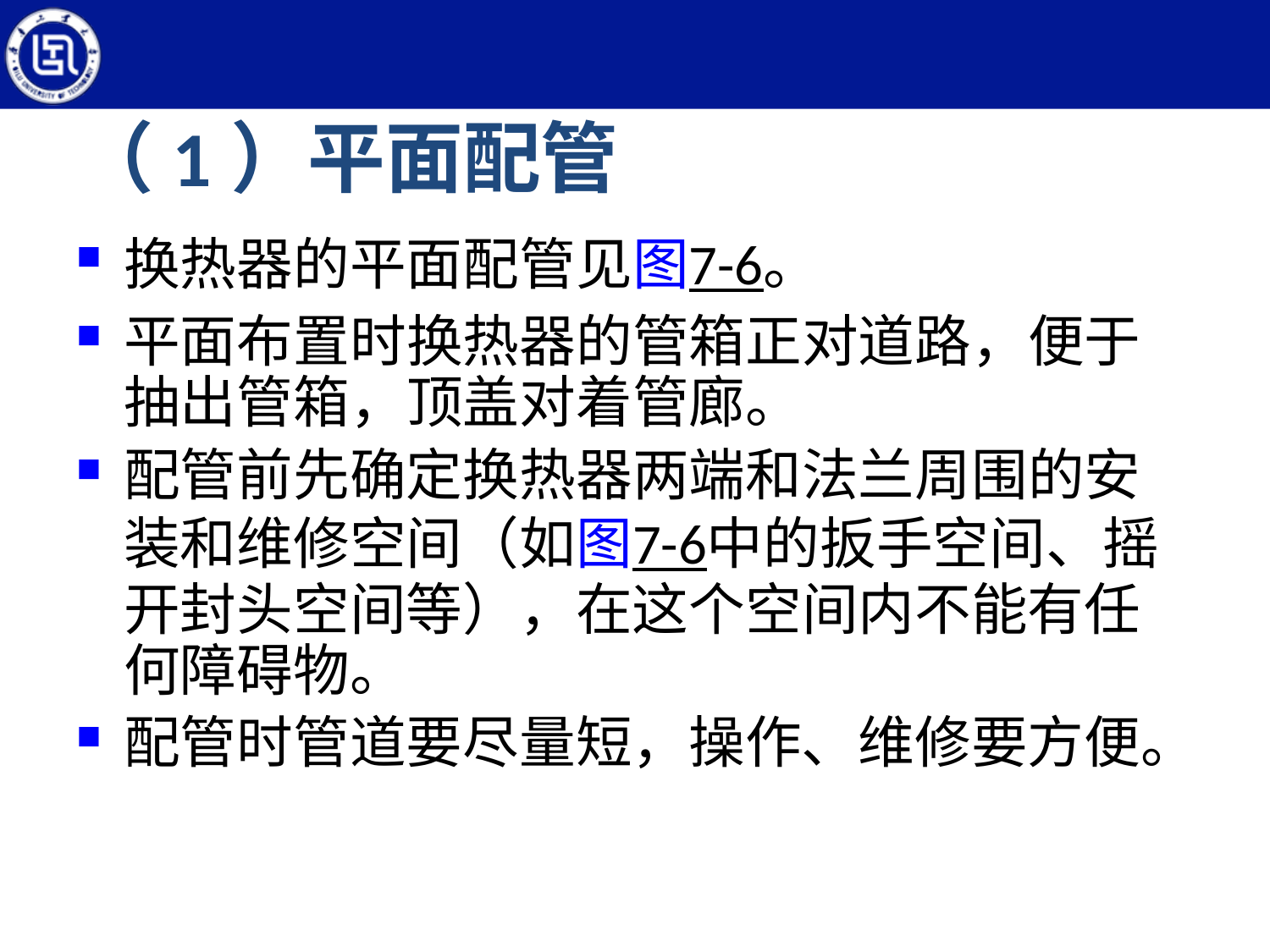

# （1）平面配管
换热器的平面配管见图7-6。
平面布置时换热器的管箱正对道路，便于抽出管箱，顶盖对着管廊。
配管前先确定换热器两端和法兰周围的安装和维修空间（如图7-6中的扳手空间、摇开封头空间等），在这个空间内不能有任何障碍物。
配管时管道要尽量短，操作、维修要方便。